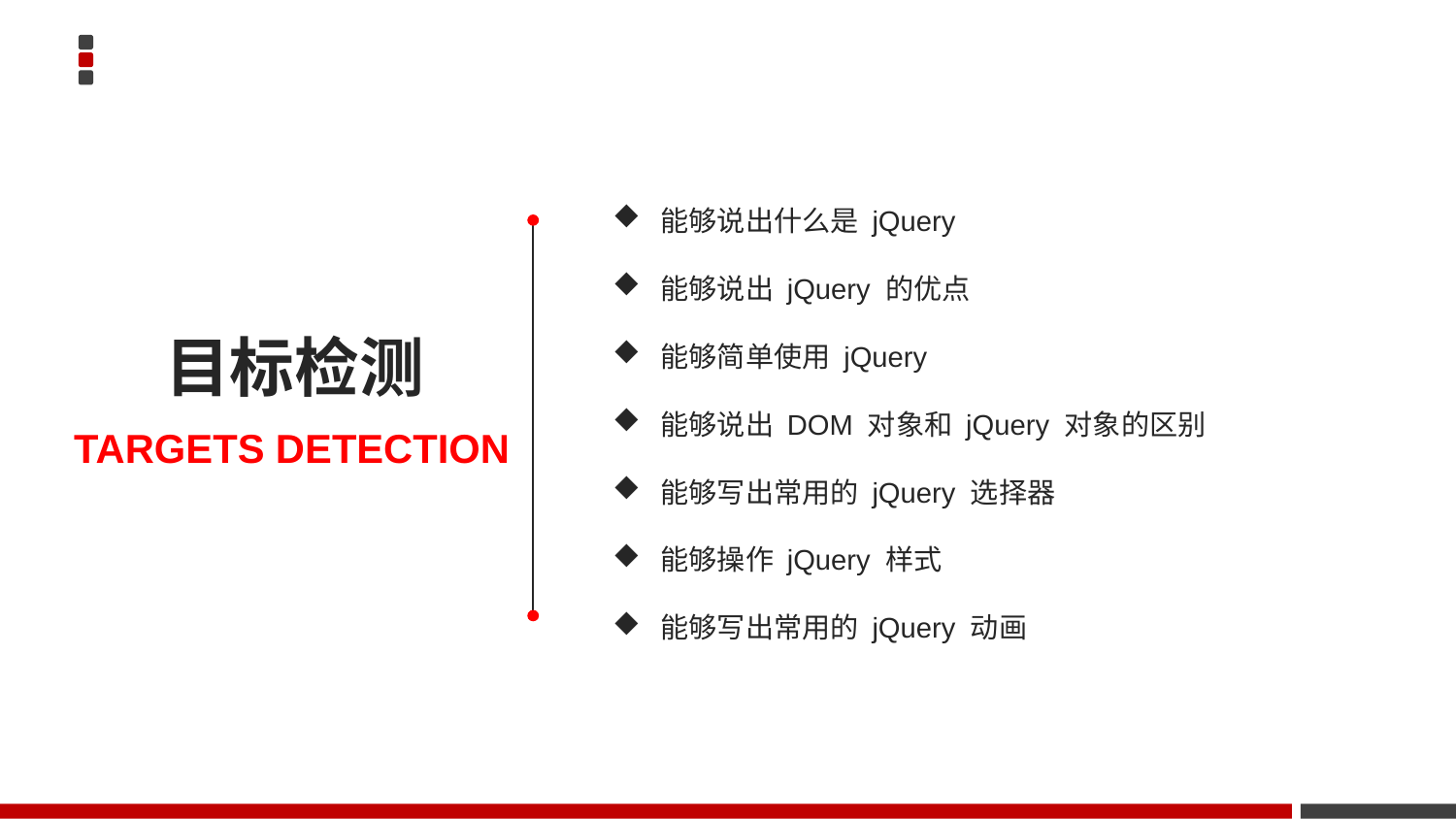

能够说出什么是 jQuery
  能够说出 jQuery 的优点
  能够简单使用 jQuery
  能够说出 DOM 对象和 jQuery 对象的区别
  能够写出常用的 jQuery 选择器
  能够操作 jQuery 样式
  能够写出常用的 jQuery 动画

目标检测
TARGETS DETECTION